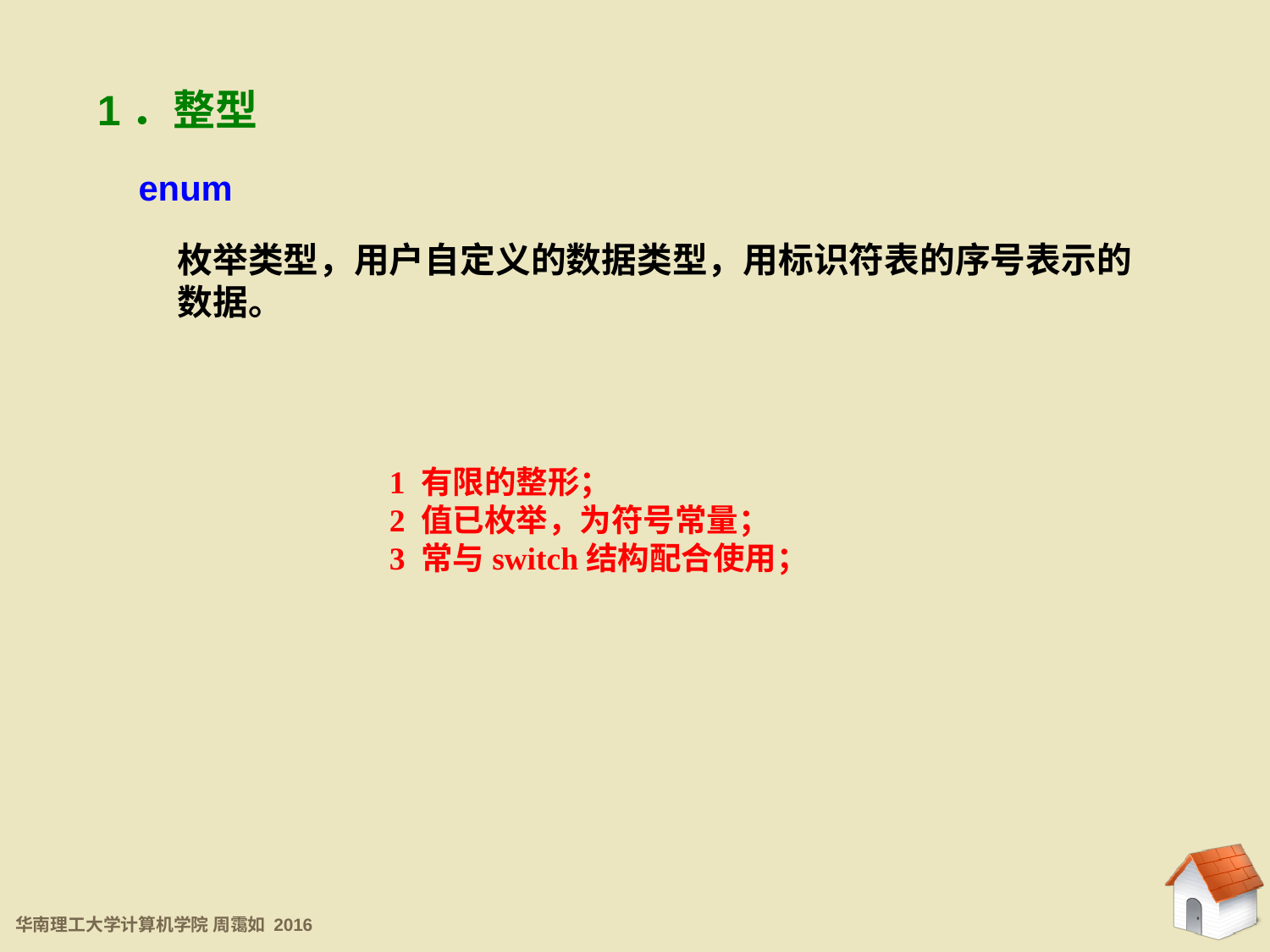

1．整型
enum
枚举类型，用户自定义的数据类型，用标识符表的序号表示的数据。
1 有限的整形；
2 值已枚举，为符号常量；
3 常与switch结构配合使用；